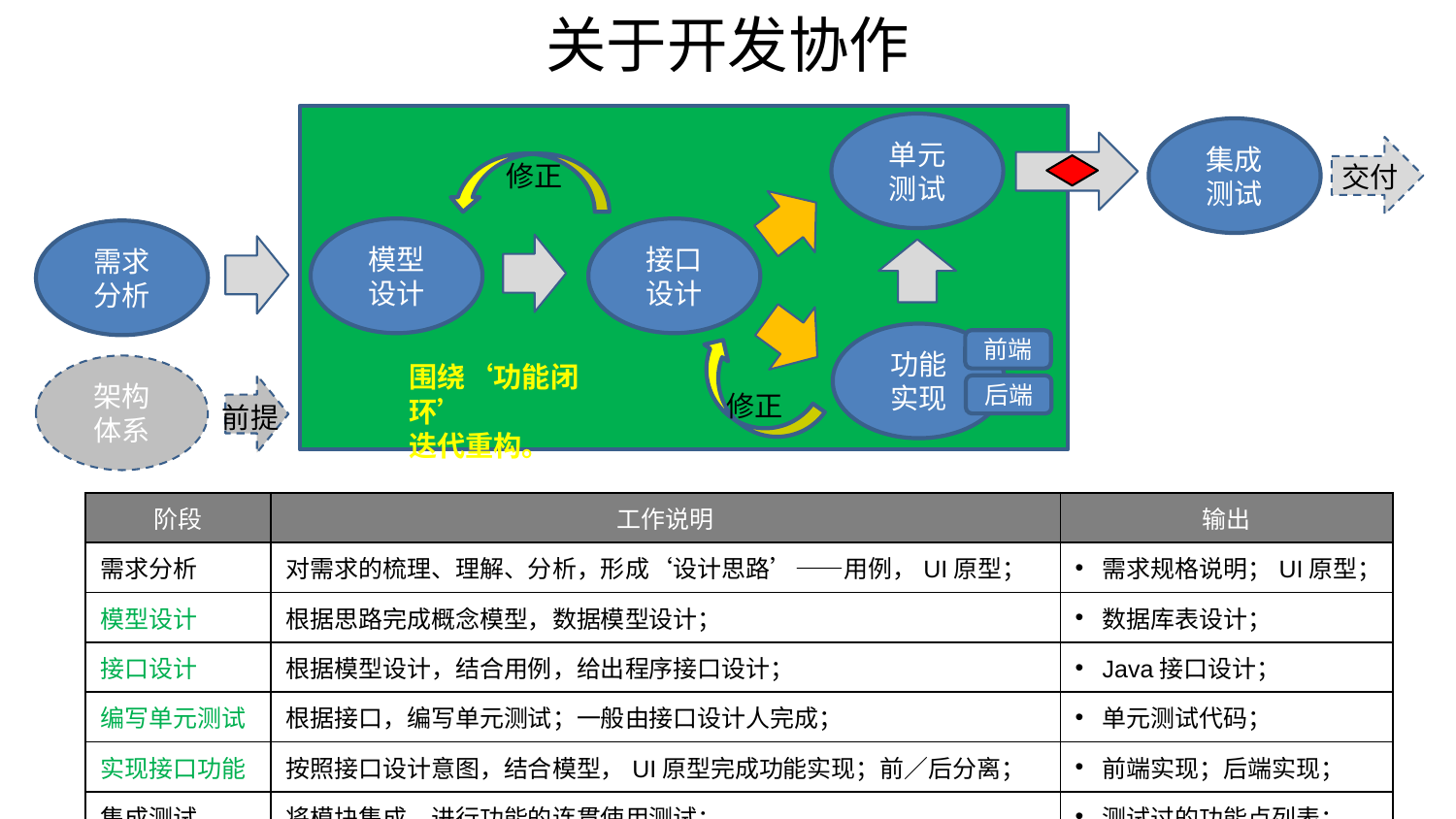

关于开发协作

单元
测试
集成
测试

修正
交付

模型
设计
接口
设计
需求
分析

功能
实现
前端
架构
体系

后端
修正
前提
围绕‘功能闭环’
迭代重构。
| 阶段 | 工作说明 | 输出 |
| --- | --- | --- |
| 需求分析 | 对需求的梳理、理解、分析，形成‘设计思路’——用例，UI原型； | 需求规格说明；UI原型； |
| 模型设计 | 根据思路完成概念模型，数据模型设计； | 数据库表设计； |
| 接口设计 | 根据模型设计，结合用例，给出程序接口设计； | Java接口设计； |
| 编写单元测试 | 根据接口，编写单元测试；一般由接口设计人完成； | 单元测试代码； |
| 实现接口功能 | 按照接口设计意图，结合模型，UI原型完成功能实现；前／后分离； | 前端实现；后端实现； |
| 集成测试 | 将模块集成，进行功能的连贯使用测试； | 测试过的功能点列表； |